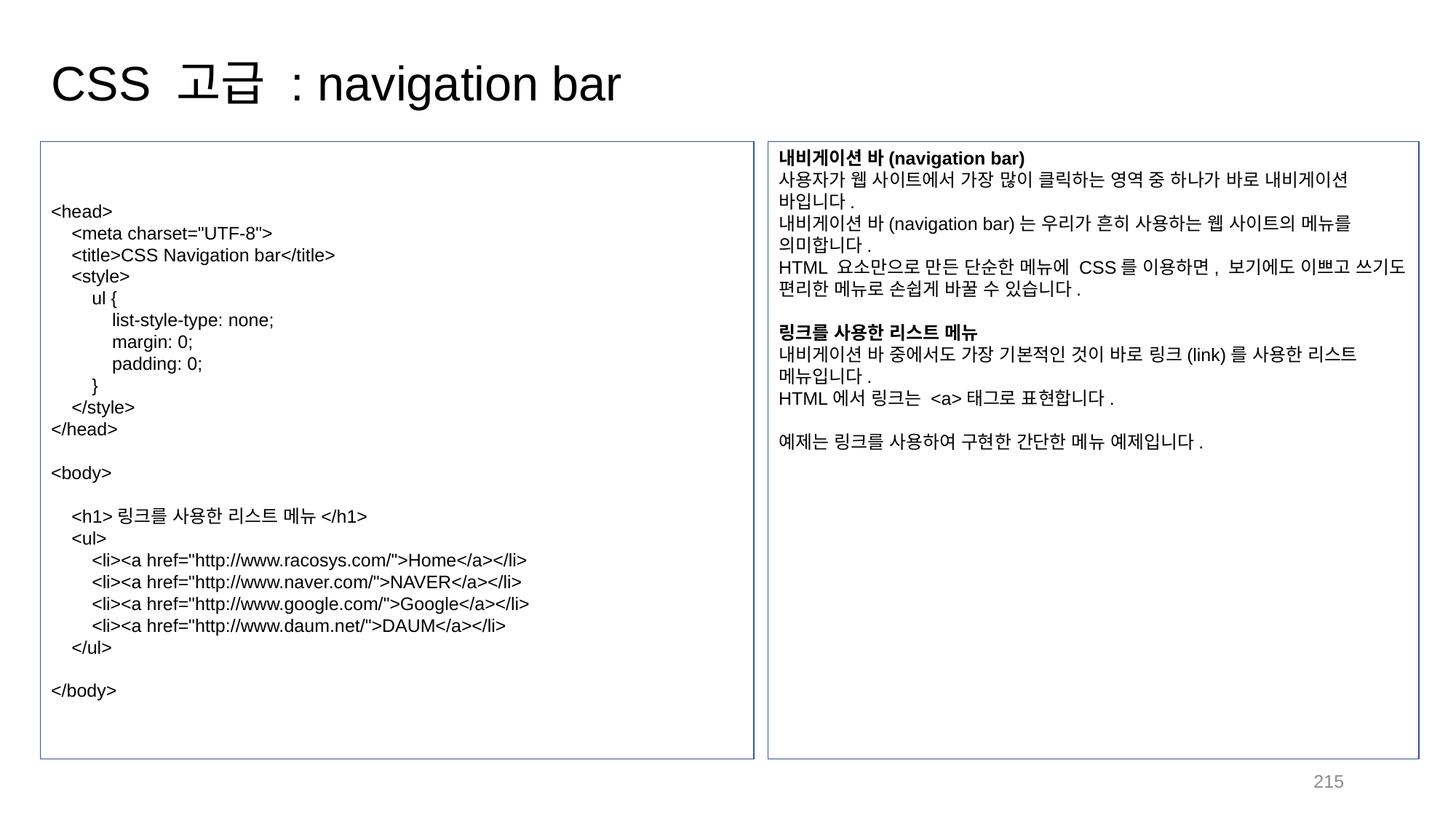

# CSS 고급 : navigation bar
<head>
    <meta charset="UTF-8">
    <title>CSS Navigation bar</title>
    <style>
        ul {
            list-style-type: none;
            margin: 0;
            padding: 0;
        }
    </style>
</head>
<body>
    <h1>링크를 사용한 리스트 메뉴</h1>
    <ul>
        <li><a href="http://www.racosys.com/">Home</a></li>
        <li><a href="http://www.naver.com/">NAVER</a></li>
        <li><a href="http://www.google.com/">Google</a></li>
        <li><a href="http://www.daum.net/">DAUM</a></li>
    </ul>
</body>
내비게이션 바(navigation bar)
사용자가 웹 사이트에서 가장 많이 클릭하는 영역 중 하나가 바로 내비게이션 바입니다.
내비게이션 바(navigation bar)는 우리가 흔히 사용하는 웹 사이트의 메뉴를 의미합니다.
HTML 요소만으로 만든 단순한 메뉴에 CSS를 이용하면, 보기에도 이쁘고 쓰기도 편리한 메뉴로 손쉽게 바꿀 수 있습니다.

링크를 사용한 리스트 메뉴
내비게이션 바 중에서도 가장 기본적인 것이 바로 링크(link)를 사용한 리스트 메뉴입니다.
HTML에서 링크는 <a>태그로 표현합니다.

예제는 링크를 사용하여 구현한 간단한 메뉴 예제입니다.

215